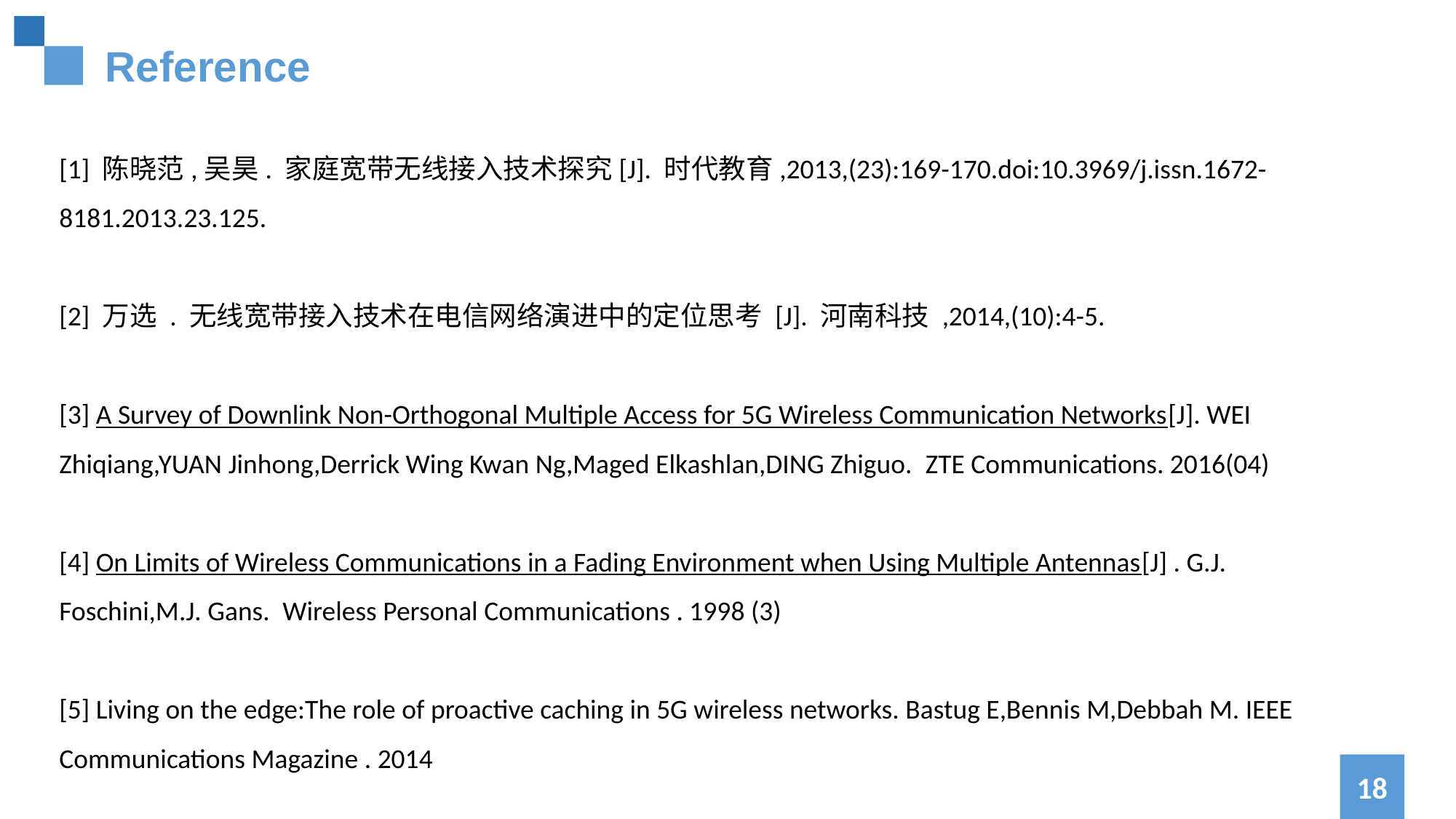

Reference

[1] 陈晓范,吴昊. 家庭宽带无线接入技术探究[J]. 时代教育,2013,(23):169-170.doi:10.3969/j.issn.1672-8181.2013.23.125.

[2] 万选 . 无线宽带接入技术在电信网络演进中的定位思考 [J]. 河南科技 ,2014,(10):4-5.

[3] A Survey of Downlink Non-Orthogonal Multiple Access for 5G Wireless Communication Networks[J]. WEI Zhiqiang,YUAN Jinhong,Derrick Wing Kwan Ng,Maged Elkashlan,DING Zhiguo.  ZTE Communications. 2016(04)

[4] On Limits of Wireless Communications in a Fading Environment when Using Multiple Antennas[J] . G.J. Foschini,M.J. Gans.  Wireless Personal Communications . 1998 (3)

[5] Living on the edge:The role of proactive caching in 5G wireless networks. Bastug E,Bennis M,Debbah M. IEEE Communications Magazine . 2014

18